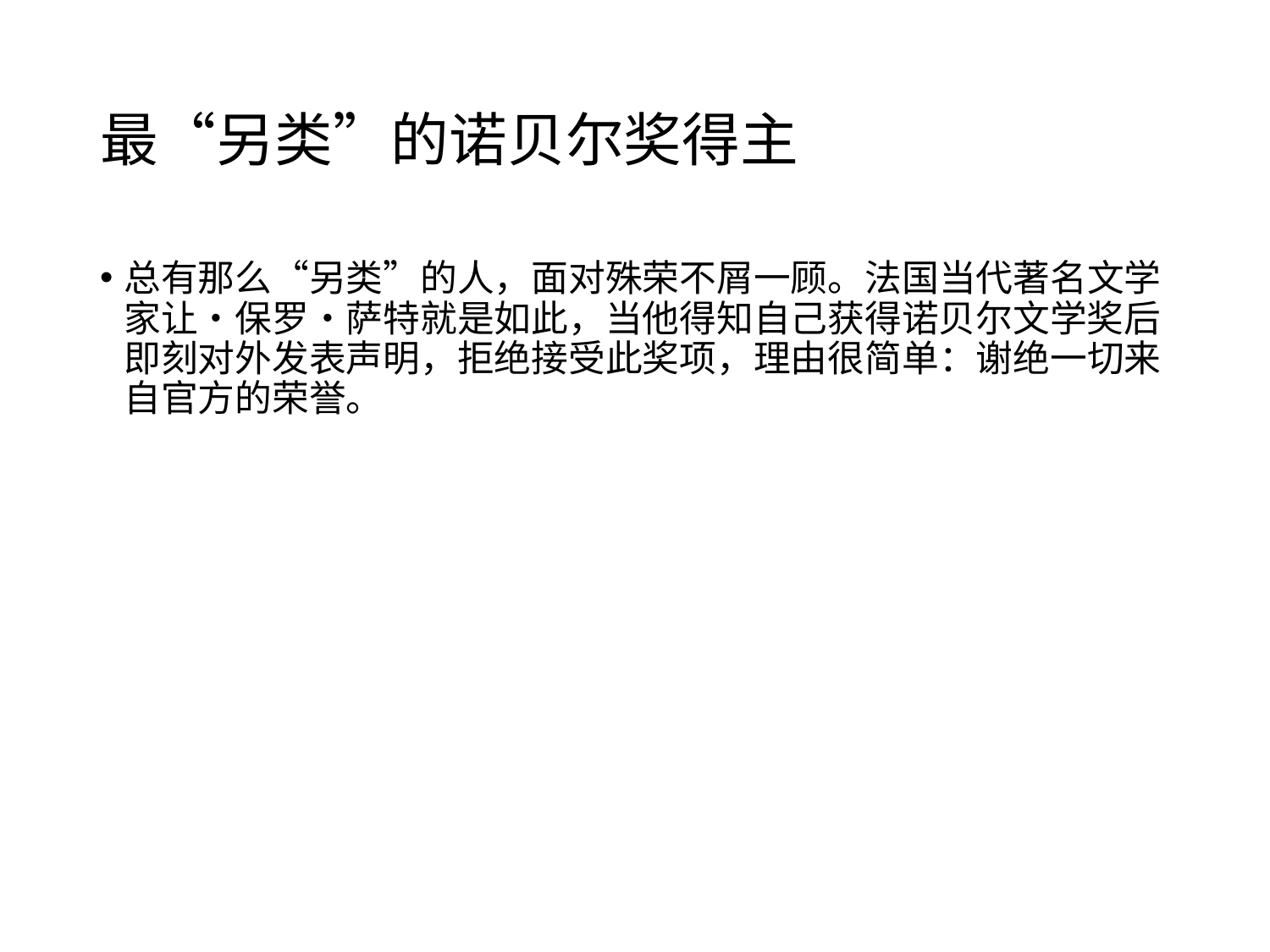

# 最“另类”的诺贝尔奖得主
总有那么“另类”的人，面对殊荣不屑一顾。法国当代著名文学家让•保罗•萨特就是如此，当他得知自己获得诺贝尔文学奖后即刻对外发表声明，拒绝接受此奖项，理由很简单：谢绝一切来自官方的荣誉。